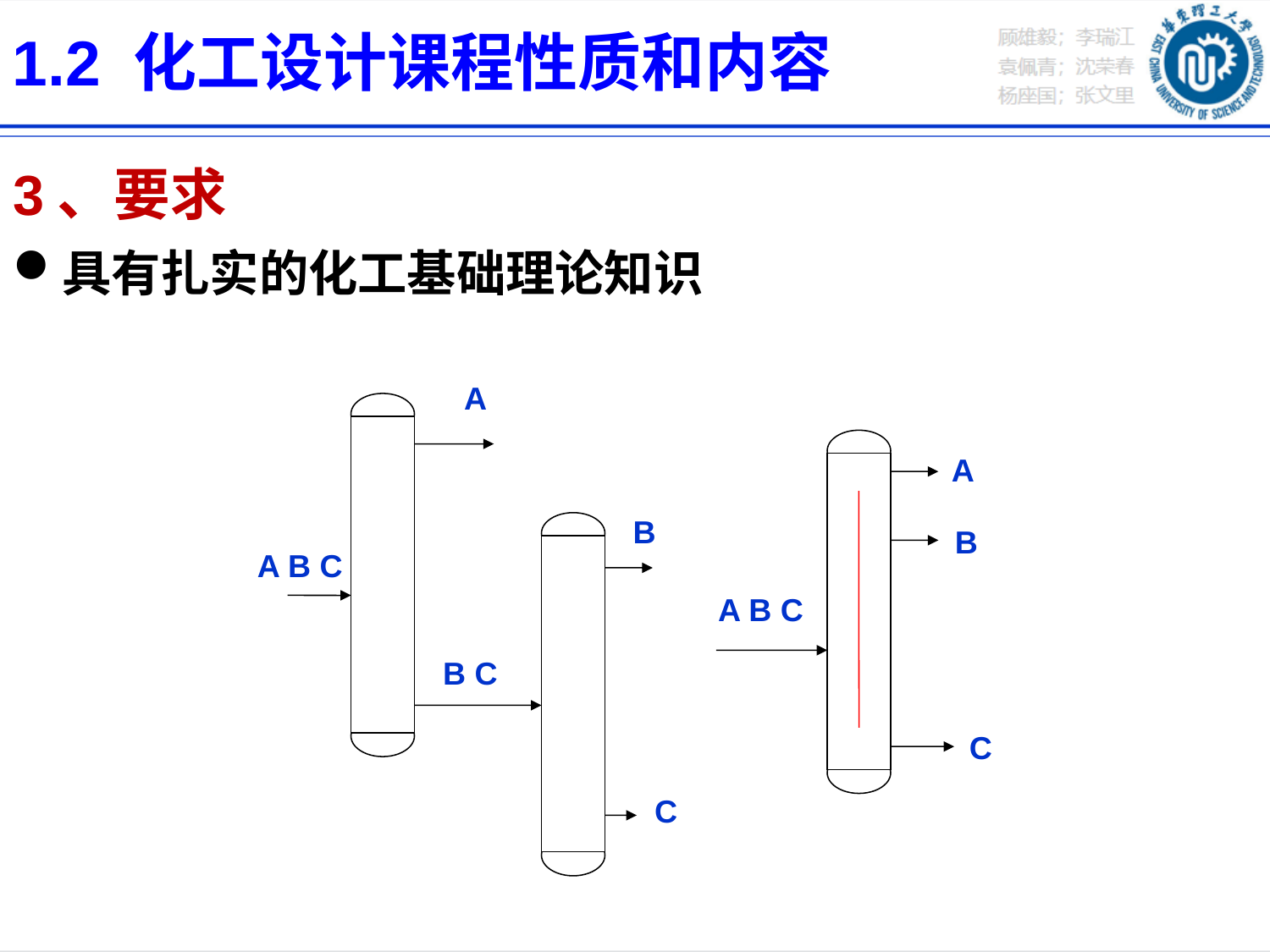

1.2 化工设计课程性质和内容
3、要求
具有扎实的化工基础理论知识
A

B

A B C

B C

C

A
B
A B C
C